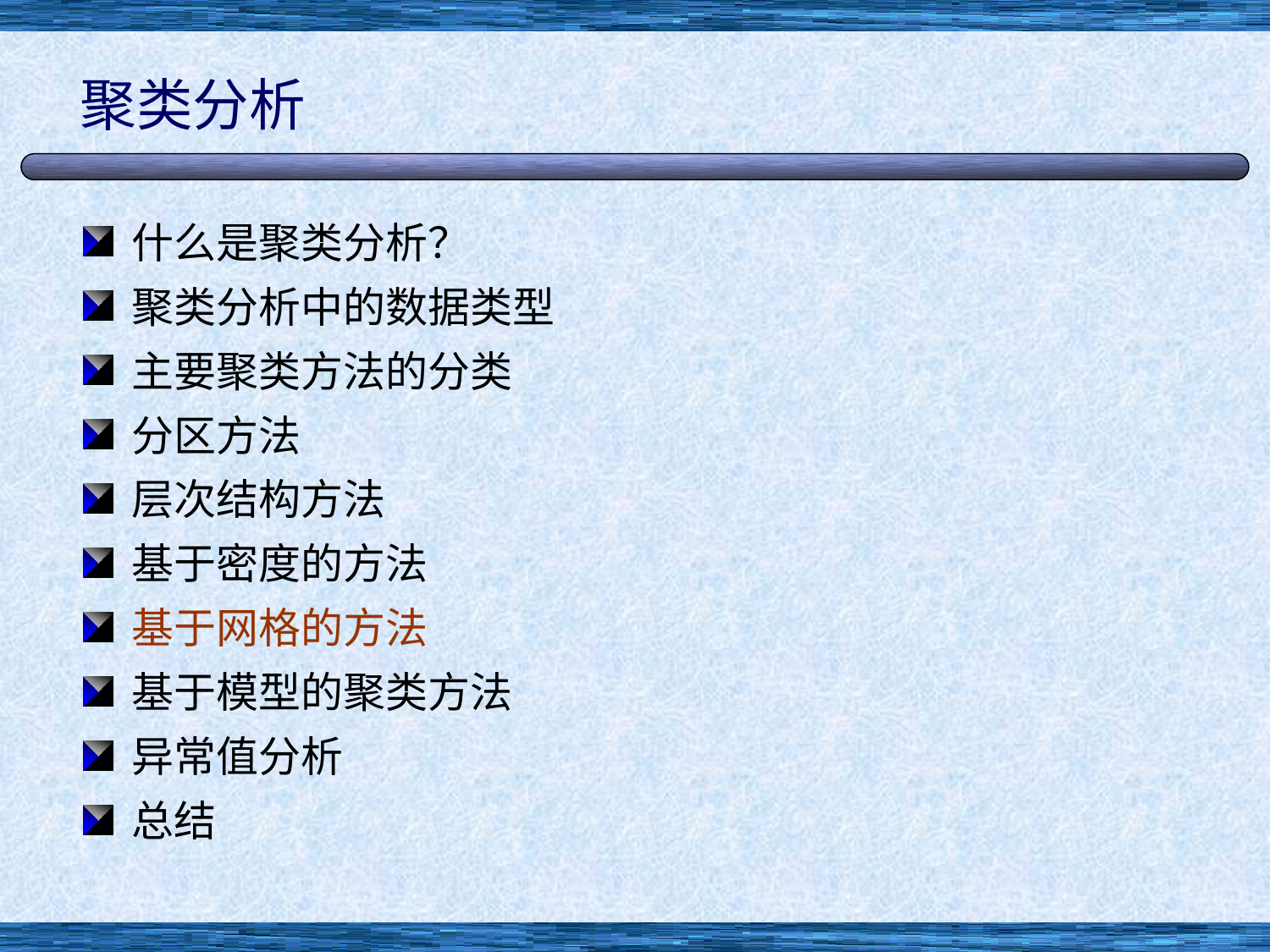

# 聚类分析
什么是聚类分析？
聚类分析中的数据类型
主要聚类方法的分类
分区方法
层次结构方法
基于密度的方法
基于网格的方法
基于模型的聚类方法
异常值分析
总结